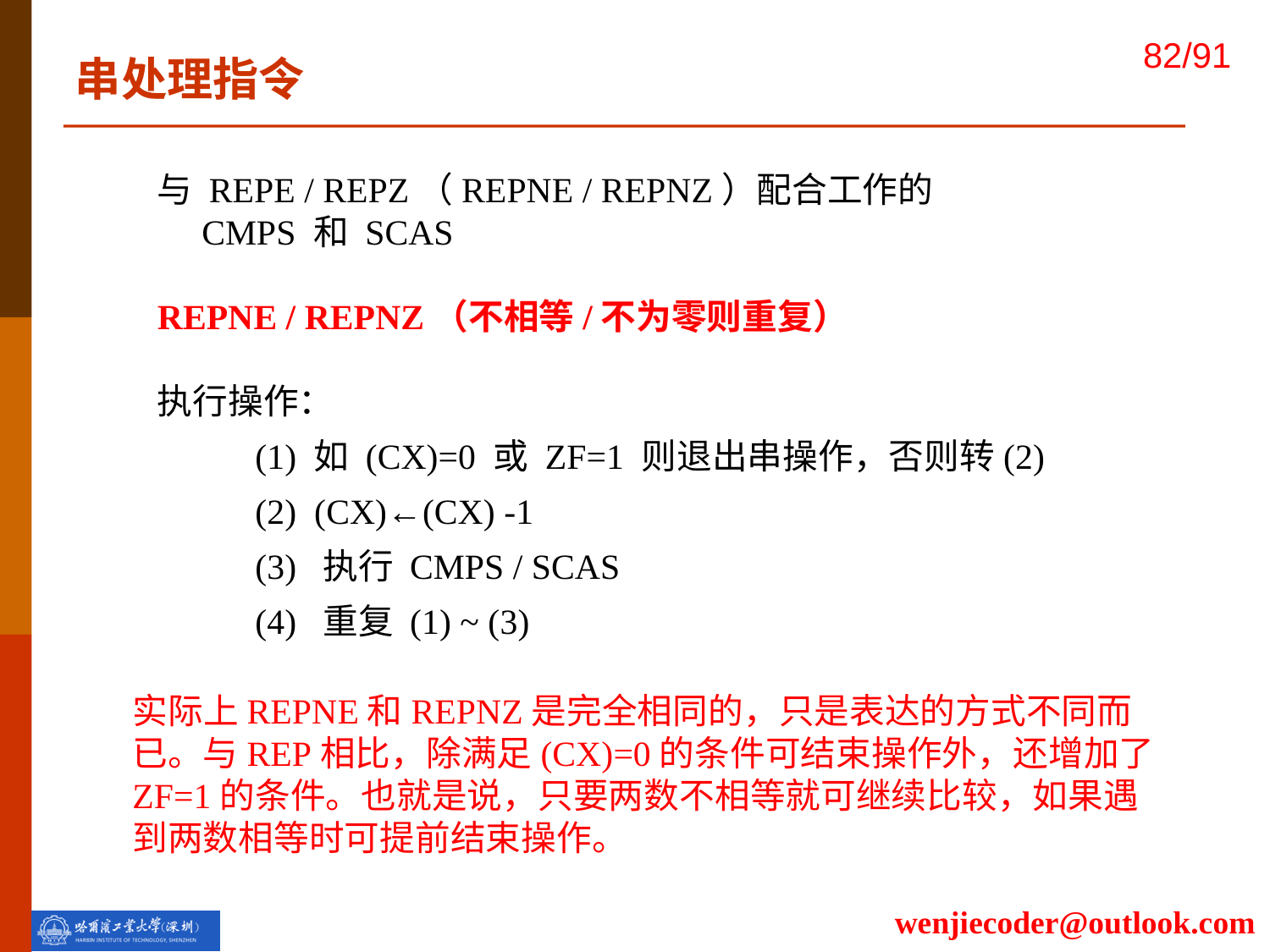

串处理指令
与 REPE / REPZ（REPNE / REPNZ）配合工作的
     CMPS 和 SCAS

REPNE / REPNZ（不相等/不为零则重复）

执行操作：
           (1) 如 (CX)=0 或 ZF=1 则退出串操作，否则转(2)
           (2)  (CX)←(CX) -1
           (3)  执行 CMPS / SCAS
           (4)  重复 (1) ~ (3)
实际上REPNE和REPNZ是完全相同的，只是表达的方式不同而已。与REP相比，除满足(CX)=0的条件可结束操作外，还增加了ZF=1的条件。也就是说，只要两数不相等就可继续比较，如果遇到两数相等时可提前结束操作。